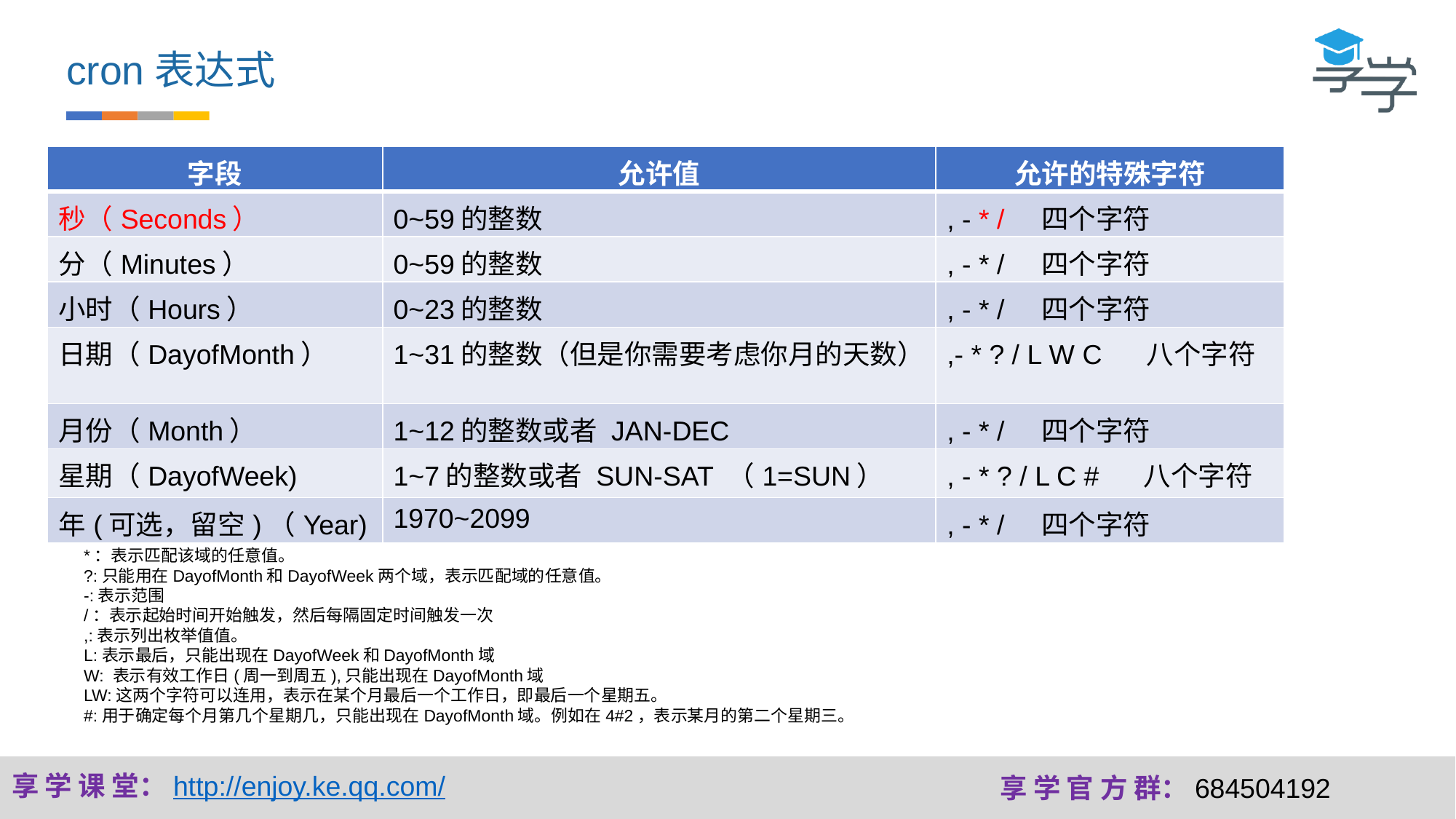

cron表达式

| 字段 | 允许值 | 允许的特殊字符 |
| --- | --- | --- |
| 秒（Seconds） | 0~59的整数 | , - \* / 四个字符 |
| 分（Minutes） | 0~59的整数 | , - \* / 四个字符 |
| 小时（Hours） | 0~23的整数 | , - \* / 四个字符 |
| 日期（DayofMonth） | 1~31的整数（但是你需要考虑你月的天数） | ,- \* ? / L W C 八个字符 |
| 月份（Month） | 1~12的整数或者 JAN-DEC | , - \* / 四个字符 |
| 星期（DayofWeek) | 1~7的整数或者 SUN-SAT （1=SUN） | , - \* ? / L C # 八个字符 |
| 年(可选，留空)（Year) | 1970~2099 | , - \* / 四个字符 |
*：表示匹配该域的任意值。
?:只能用在DayofMonth和DayofWeek两个域，表示匹配域的任意值。
-:表示范围
/：表示起始时间开始触发，然后每隔固定时间触发一次
,:表示列出枚举值值。
L:表示最后，只能出现在DayofWeek和DayofMonth域
W: 表示有效工作日(周一到周五),只能出现在DayofMonth域
LW:这两个字符可以连用，表示在某个月最后一个工作日，即最后一个星期五。
#:用于确定每个月第几个星期几，只能出现在DayofMonth域。例如在4#2，表示某月的第二个星期三。